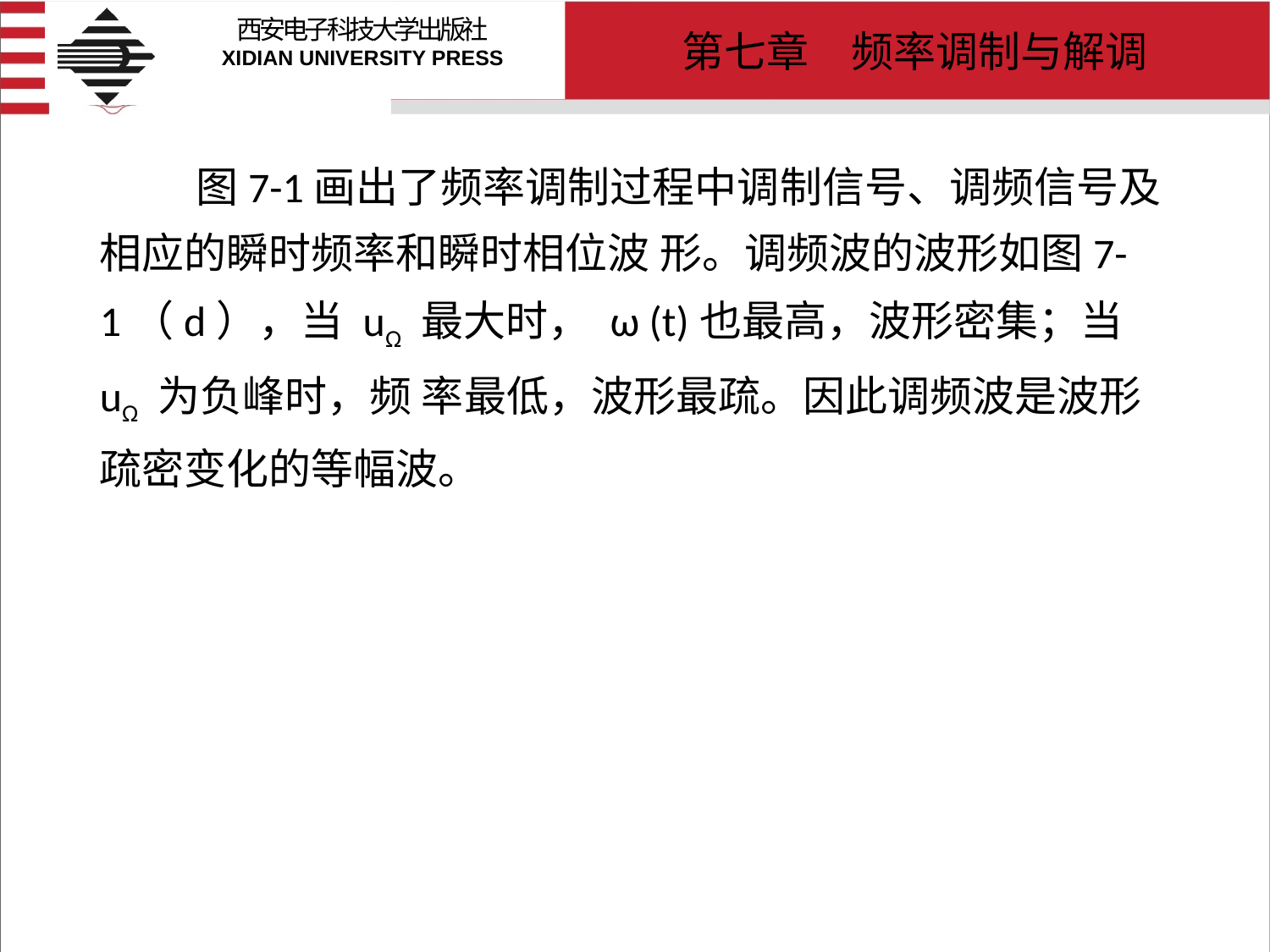

# 图7-1画出了频率调制过程中调制信号、调频信号及相应的瞬时频率和瞬时相位波 形。调频波的波形如图7-1（d），当 uΩ 最大时， ω (t)也最高，波形密集；当 uΩ 为负峰时，频 率最低，波形最疏。因此调频波是波形疏密变化的等幅波。